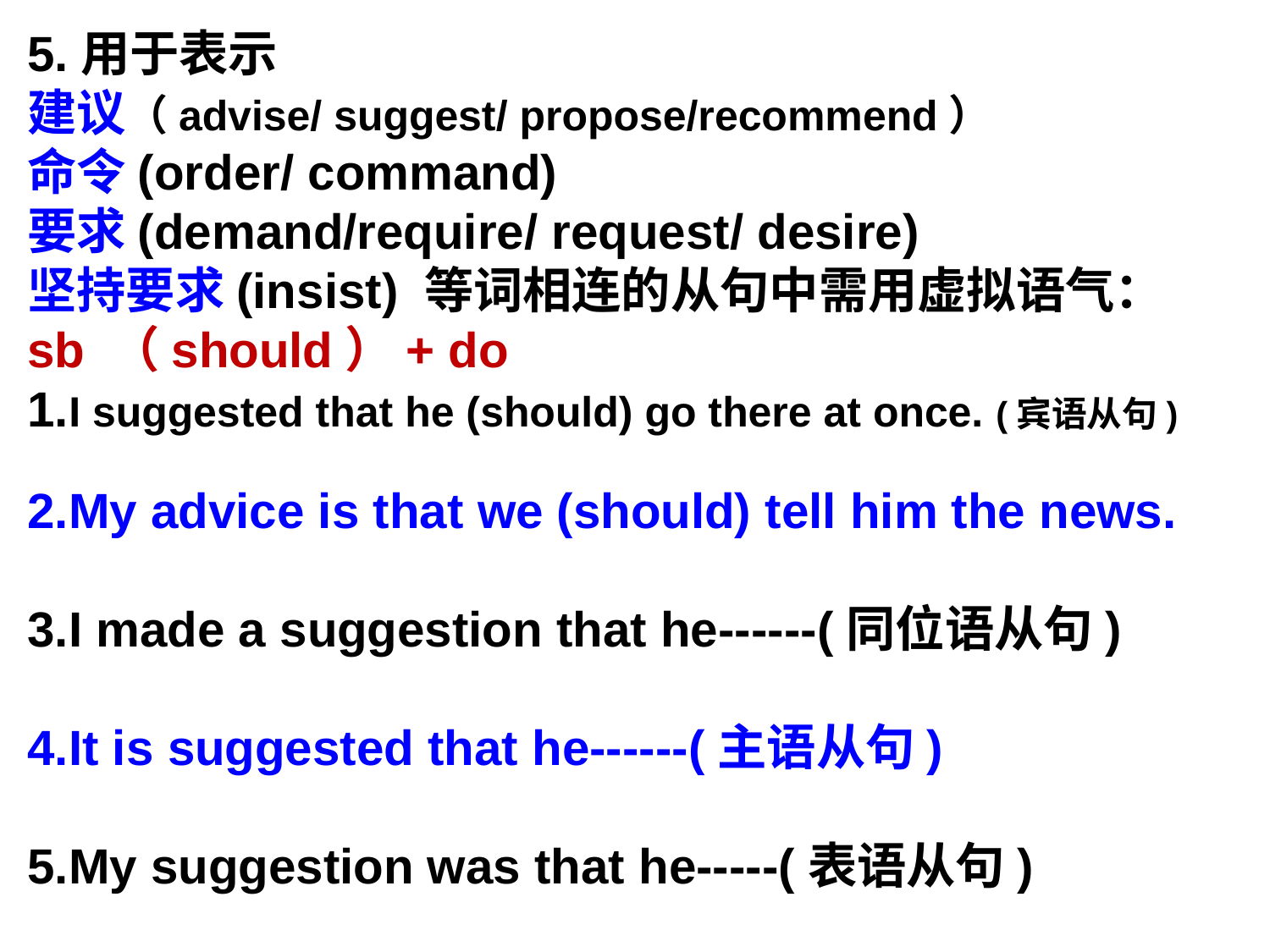

5.用于表示
建议（advise/ suggest/ propose/recommend）
命令(order/ command)
要求(demand/require/ request/ desire)
坚持要求(insist) 等词相连的从句中需用虚拟语气：
sb （should）+ do
1.I suggested that he (should) go there at once. (宾语从句)

2.My advice is that we (should) tell him the news.

3.I made a suggestion that he------(同位语从句)

4.It is suggested that he------(主语从句)

5.My suggestion was that he-----(表语从句)